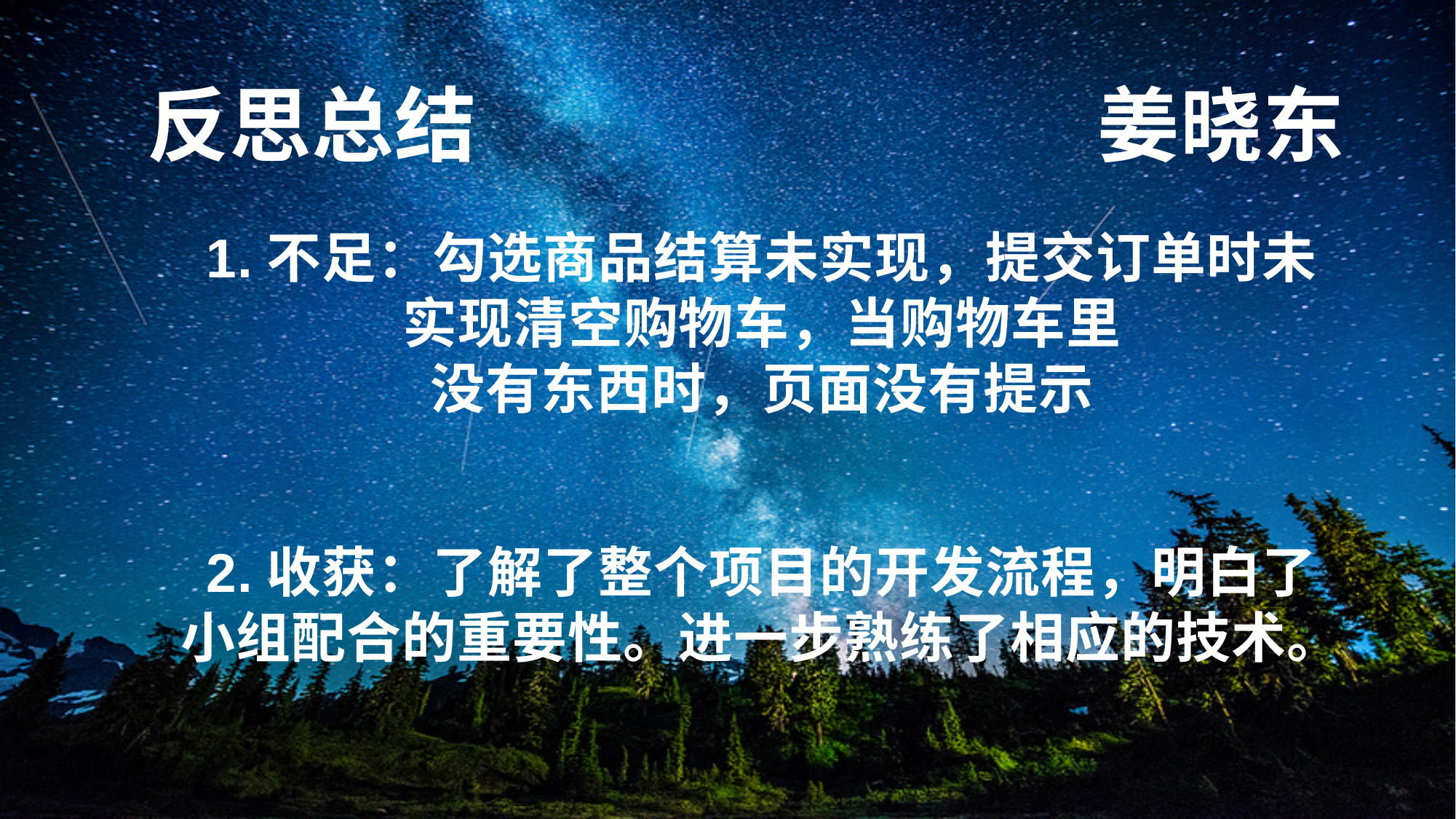

反思总结
姜晓东
1.不足：勾选商品结算未实现，提交订单时未
实现清空购物车，当购物车里
没有东西时，页面没有提示
2.收获：了解了整个项目的开发流程，明白了
小组配合的重要性。进一步熟练了相应的技术。